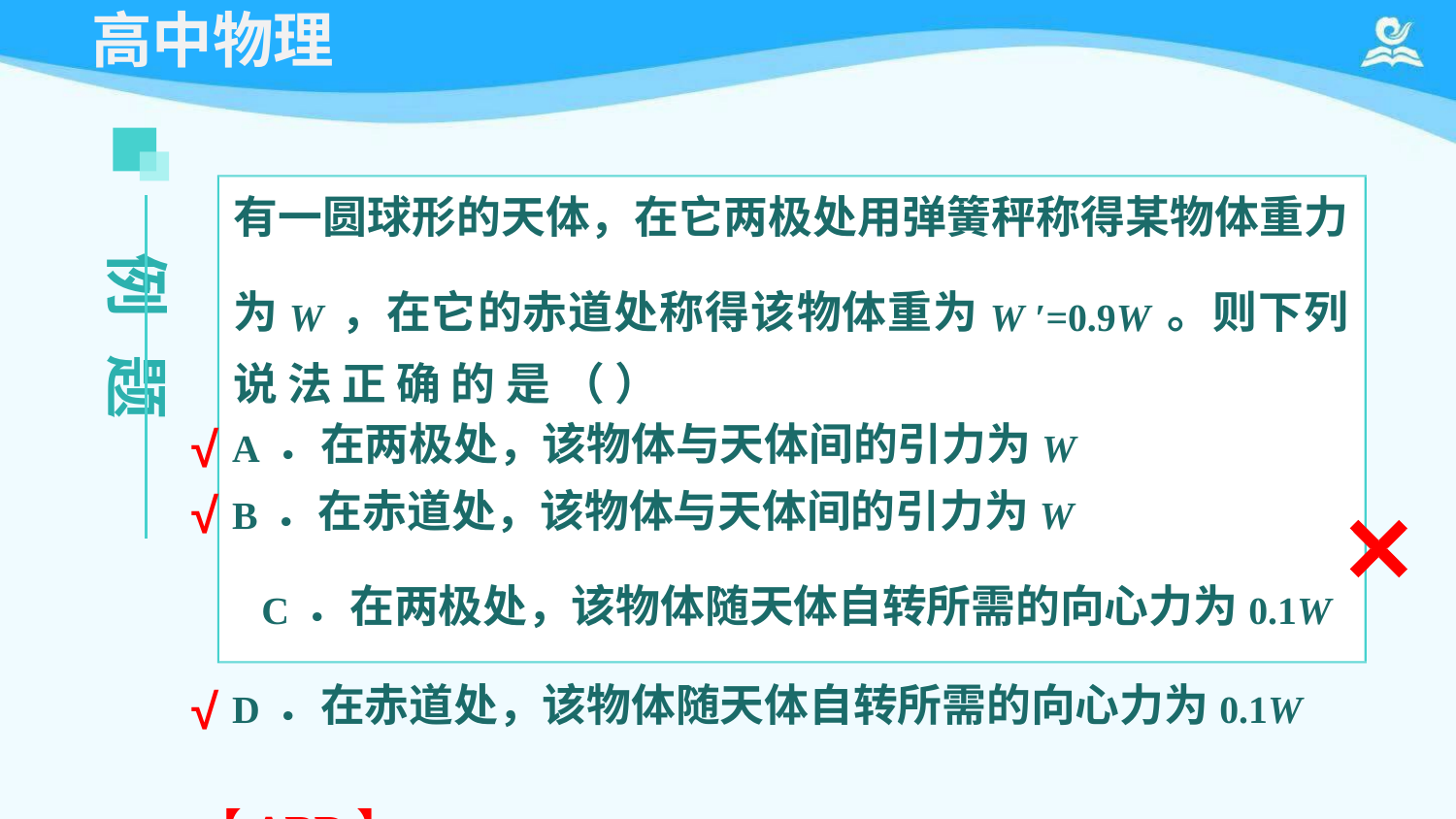

# 高中物理

有一圆球形的天体，在它两极处用弹簧秤称得某物体重力 为W，在它的赤道处称得该物体重为W ʹ=0.9W。则下列说 法 正 确 的 是 （ ）
√ A．在两极处，该物体与天体间的引力为W
√ B．在赤道处，该物体与天体间的引力为W
C．在两极处，该物体随天体自转所需的向心力为0.1W
√ D．在赤道处，该物体随天体自转所需的向心力为0.1W

【ABD】

例
题